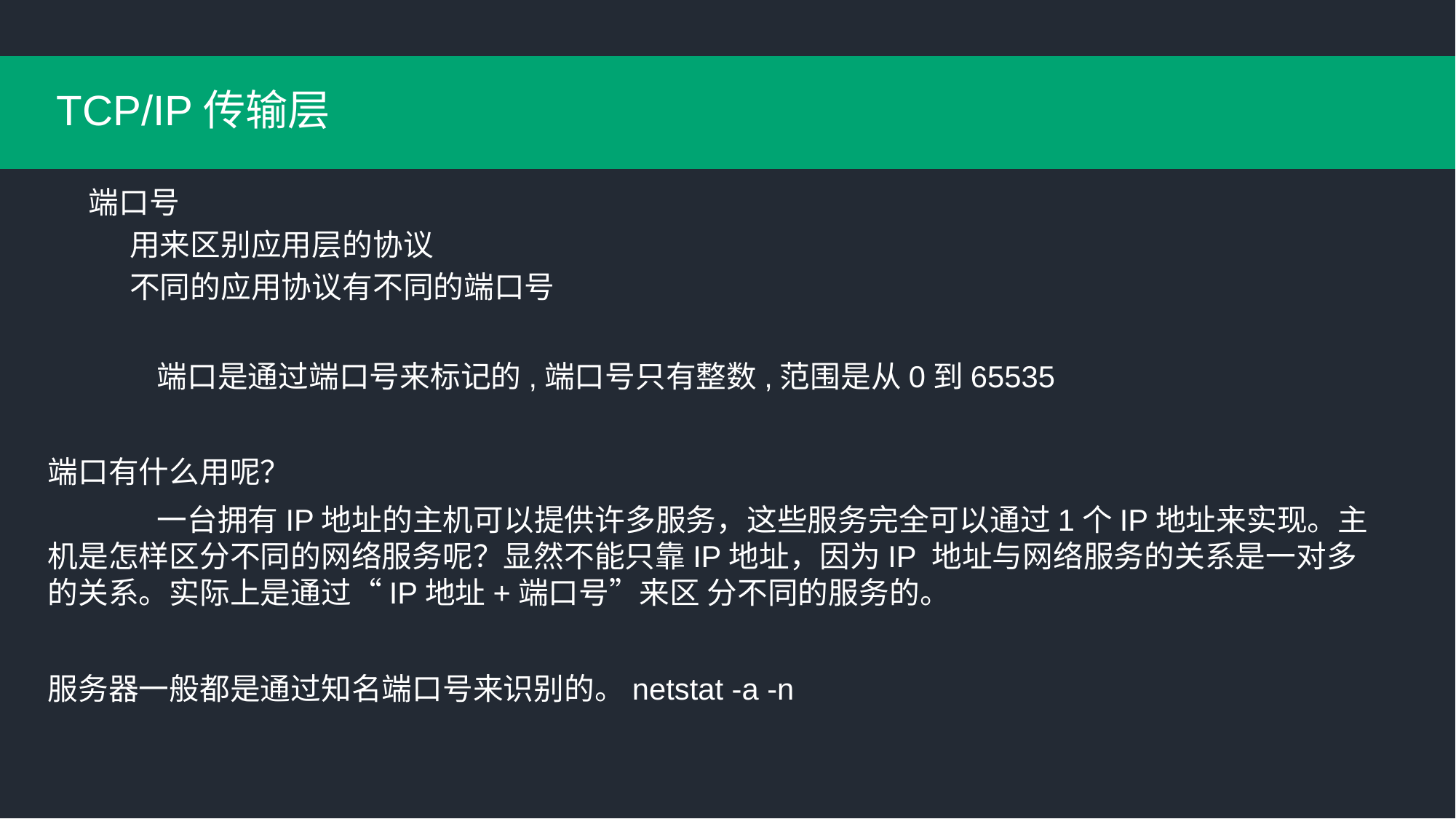

# TCP/IP传输层
端口号
用来区别应用层的协议
不同的应用协议有不同的端口号

	端口是通过端口号来标记的,端口号只有整数,范围是从0到65535

端口有什么用呢？
	一台拥有IP地址的主机可以提供许多服务，这些服务完全可以通过1个IP地址来实现。主机是怎样区分不同的网络服务呢？显然不能只靠IP地址，因为IP 地址与网络服务的关系是一对多的关系。实际上是通过“IP地址+端口号”来区 分不同的服务的。

服务器一般都是通过知名端口号来识别的。netstat -a -n